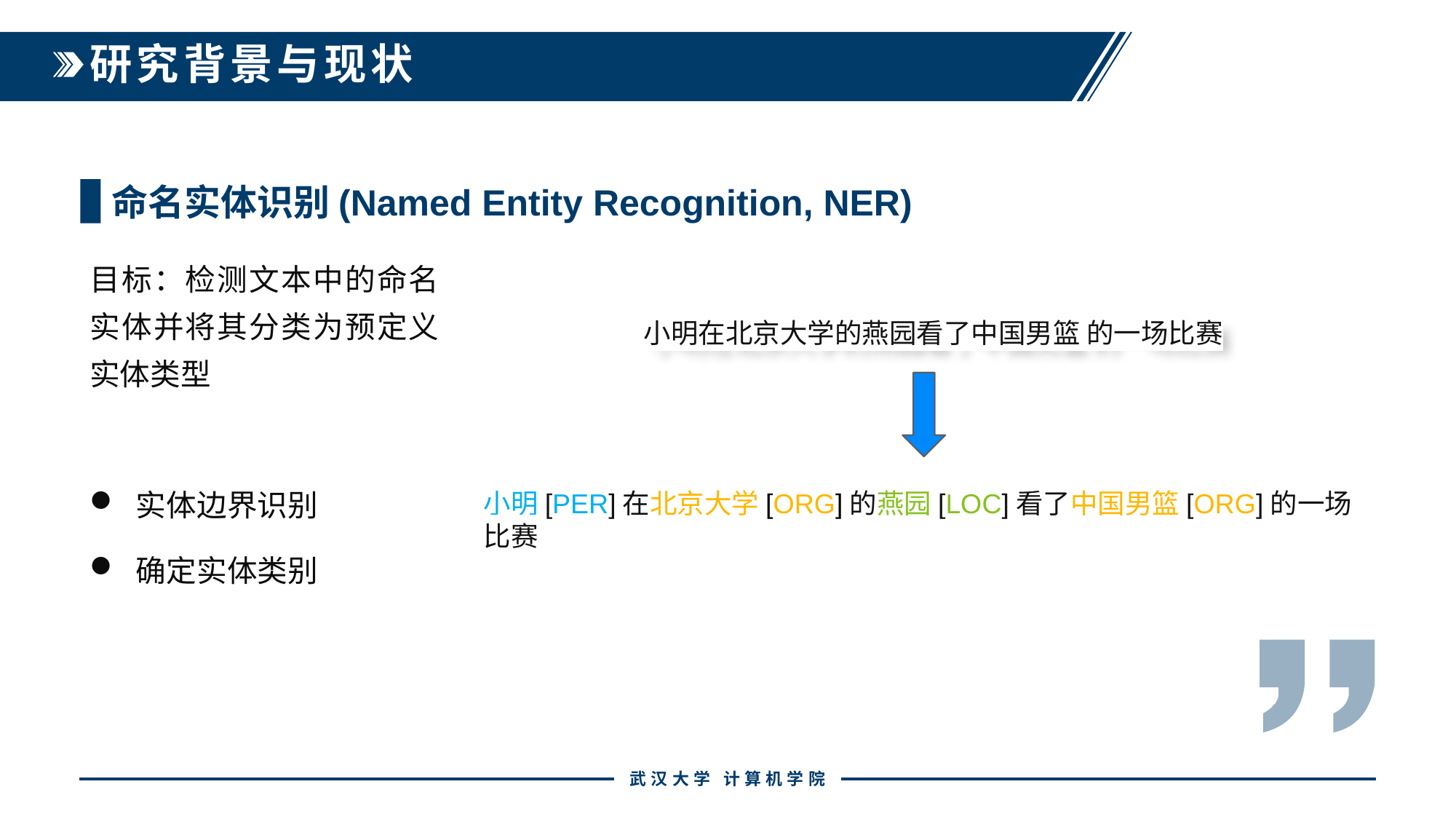

研究背景与现状
命名实体识别(Named Entity Recognition, NER)
目标：检测文本中的命名实体并将其分类为预定义实体类型

实体边界识别
确定实体类别
小明在北京大学的燕园看了中国男篮 的一场比赛

小明[PER]在北京大学[ORG]的燕园[LOC]看了中国男篮[ORG]的一场比赛
武汉大学 计算机学院